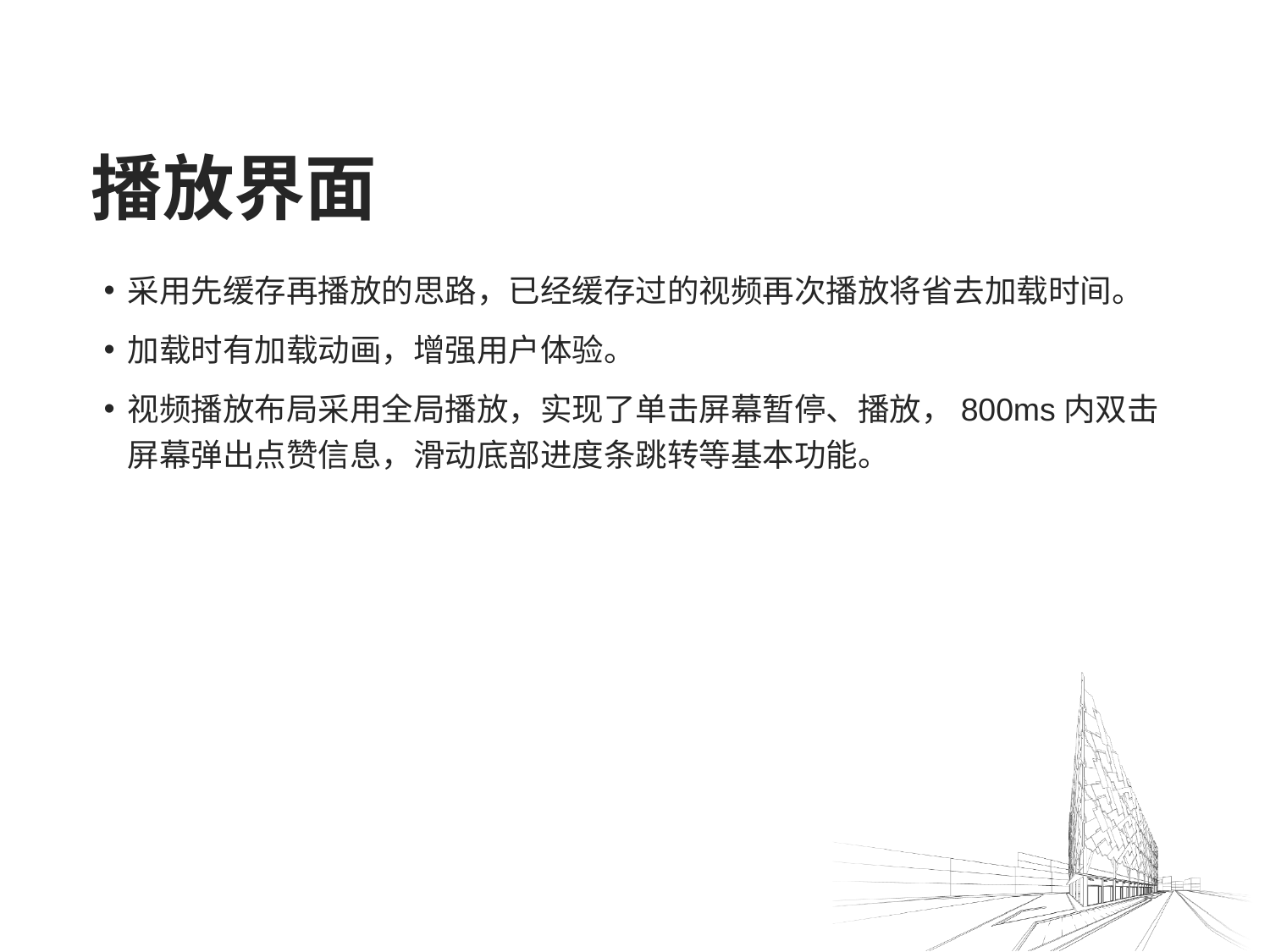

# 播放界面
采用先缓存再播放的思路，已经缓存过的视频再次播放将省去加载时间。
加载时有加载动画，增强用户体验。
视频播放布局采用全局播放，实现了单击屏幕暂停、播放，800ms内双击屏幕弹出点赞信息，滑动底部进度条跳转等基本功能。